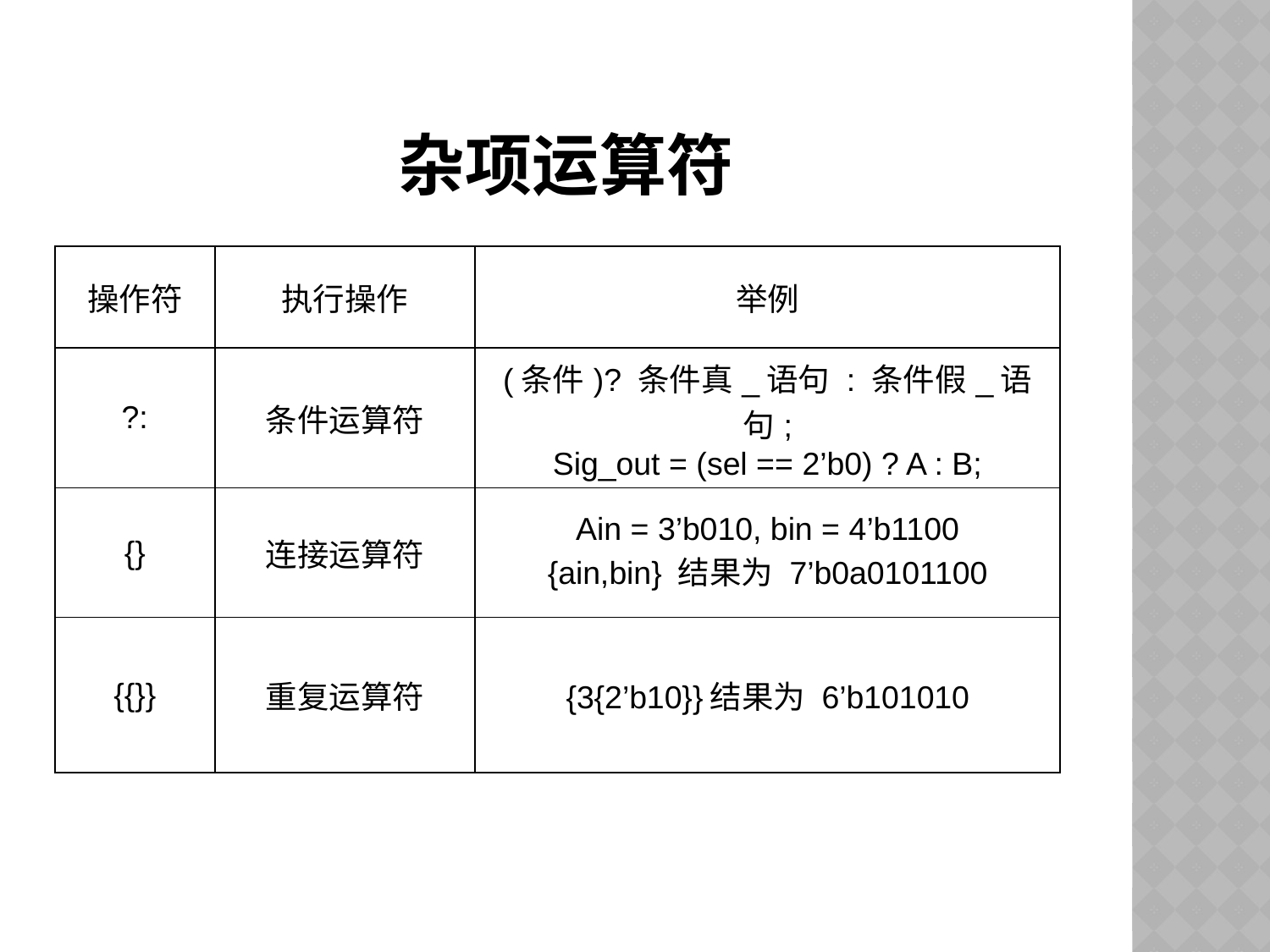

# 杂项运算符
| 操作符 | 执行操作 | 举例 |
| --- | --- | --- |
| ?: | 条件运算符 | (条件)? 条件真\_语句 : 条件假\_语句; Sig\_out = (sel == 2’b0) ? A : B; |
| {} | 连接运算符 | Ain = 3’b010, bin = 4’b1100 {ain,bin} 结果为 7’b0a0101100 |
| {{}} | 重复运算符 | {3{2’b10}}结果为 6’b101010 |